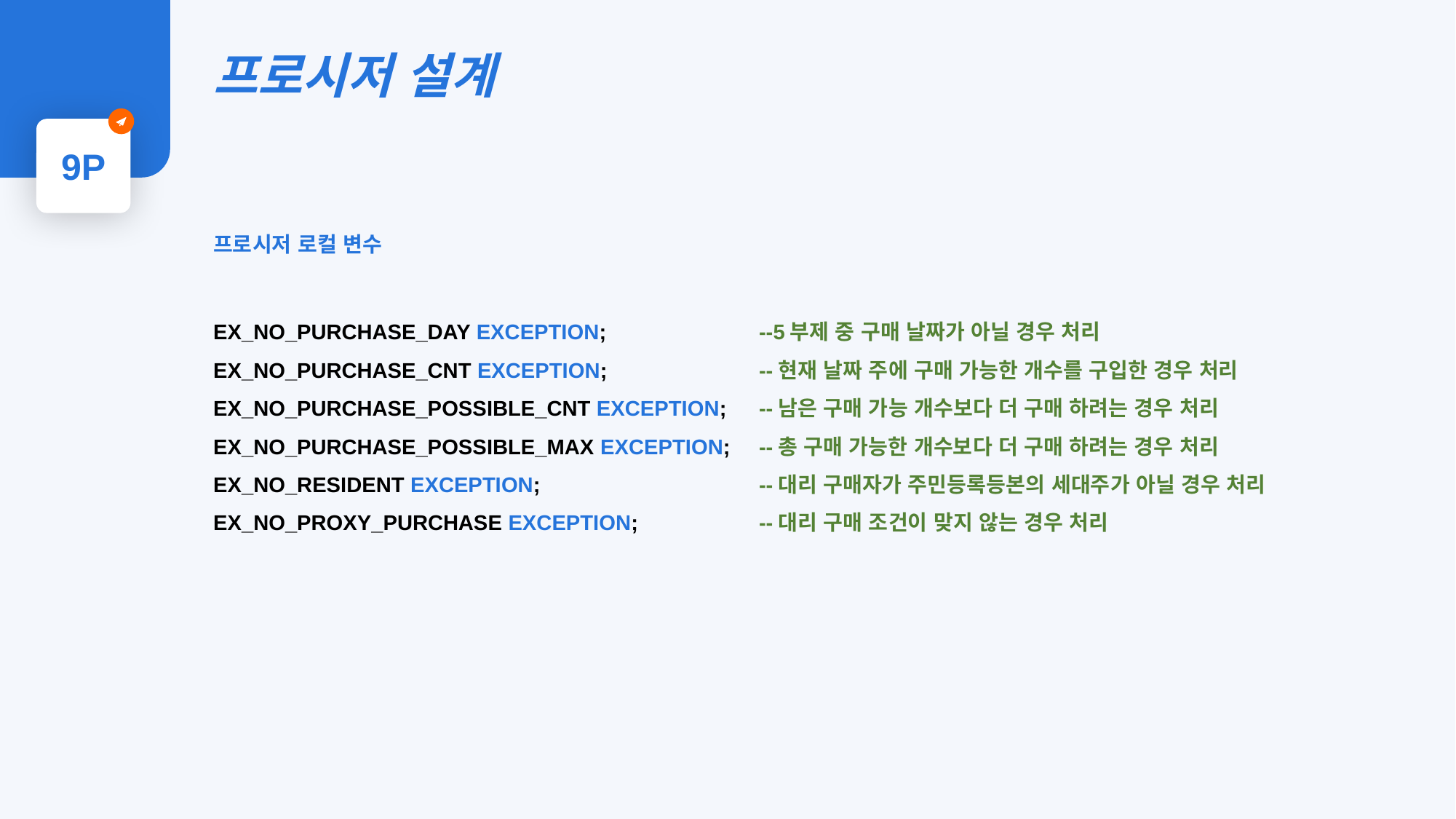

프로시저 설계

9P
프로시저 로컬 변수
EX_NO_PURCHASE_DAY EXCEPTION;		--5부제 중 구매 날짜가 아닐 경우 처리 EX_NO_PURCHASE_CNT EXCEPTION;		--현재 날짜 주에 구매 가능한 개수를 구입한 경우 처리
EX_NO_PURCHASE_POSSIBLE_CNT EXCEPTION;	--남은 구매 가능 개수보다 더 구매 하려는 경우 처리
EX_NO_PURCHASE_POSSIBLE_MAX EXCEPTION;	--총 구매 가능한 개수보다 더 구매 하려는 경우 처리
EX_NO_RESIDENT EXCEPTION;			--대리 구매자가 주민등록등본의 세대주가 아닐 경우 처리
EX_NO_PROXY_PURCHASE EXCEPTION;		--대리 구매 조건이 맞지 않는 경우 처리